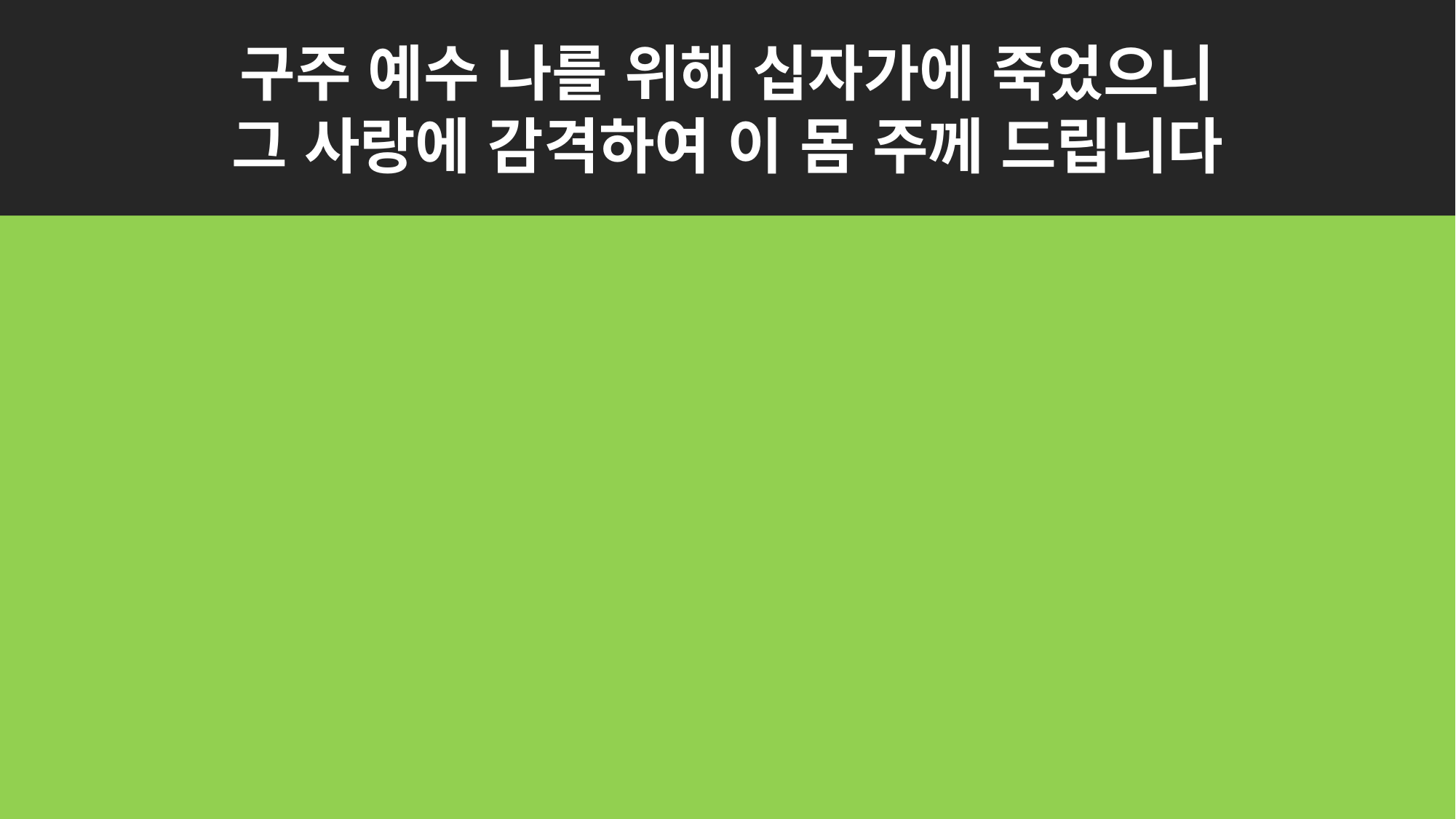

구주 예수 나를 위해 십자가에 죽었으니
그 사랑에 감격하여 이 몸 주께 드립니다